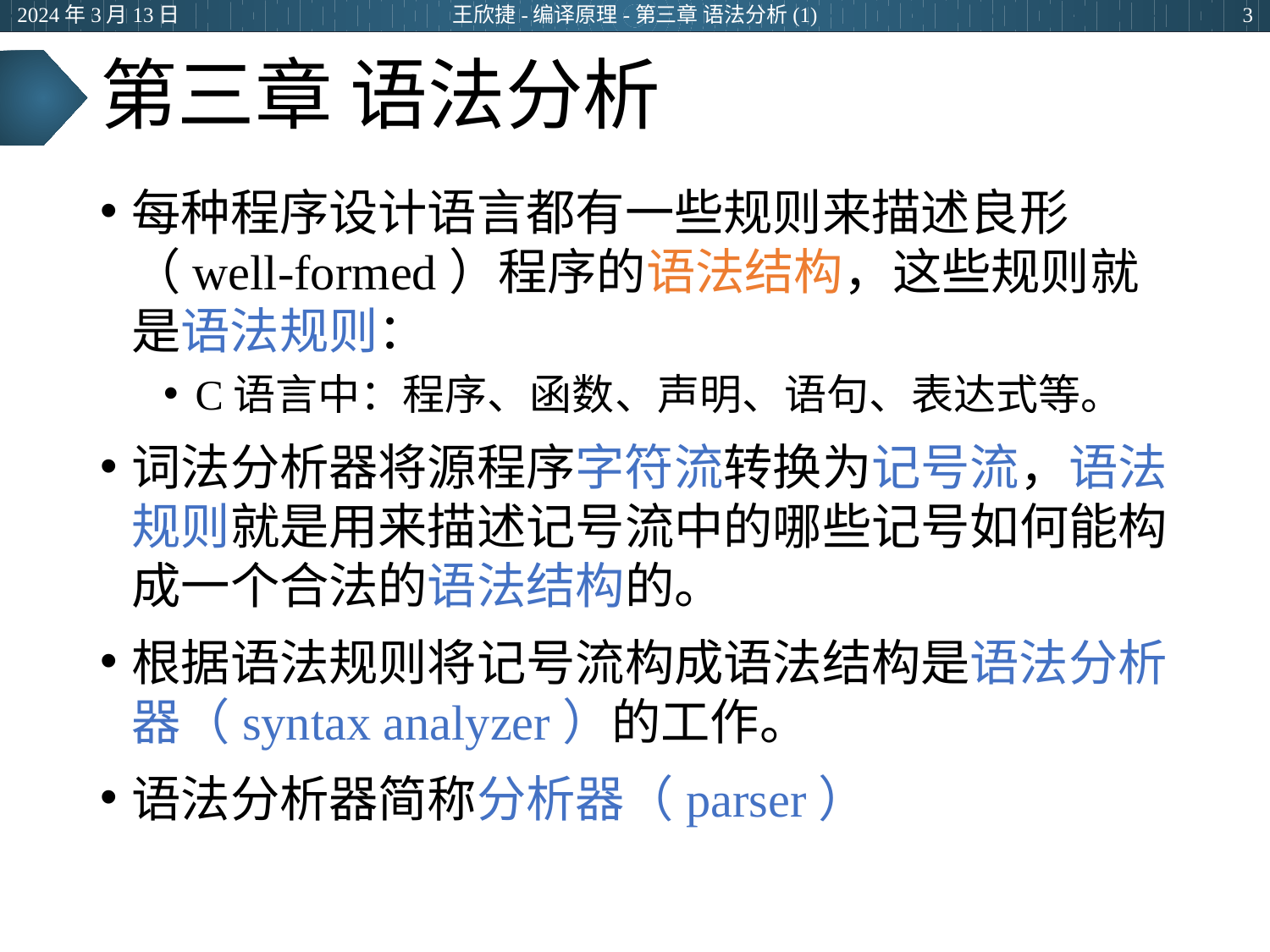

2024年3月13日
王欣捷-编译原理-第三章 语法分析(1)
3
# 第三章 语法分析
每种程序设计语言都有一些规则来描述良形（well-formed）程序的语法结构，这些规则就是语法规则：
C语言中：程序、函数、声明、语句、表达式等。
词法分析器将源程序字符流转换为记号流，语法规则就是用来描述记号流中的哪些记号如何能构成一个合法的语法结构的。
根据语法规则将记号流构成语法结构是语法分析器（syntax analyzer）的工作。
语法分析器简称分析器（parser）